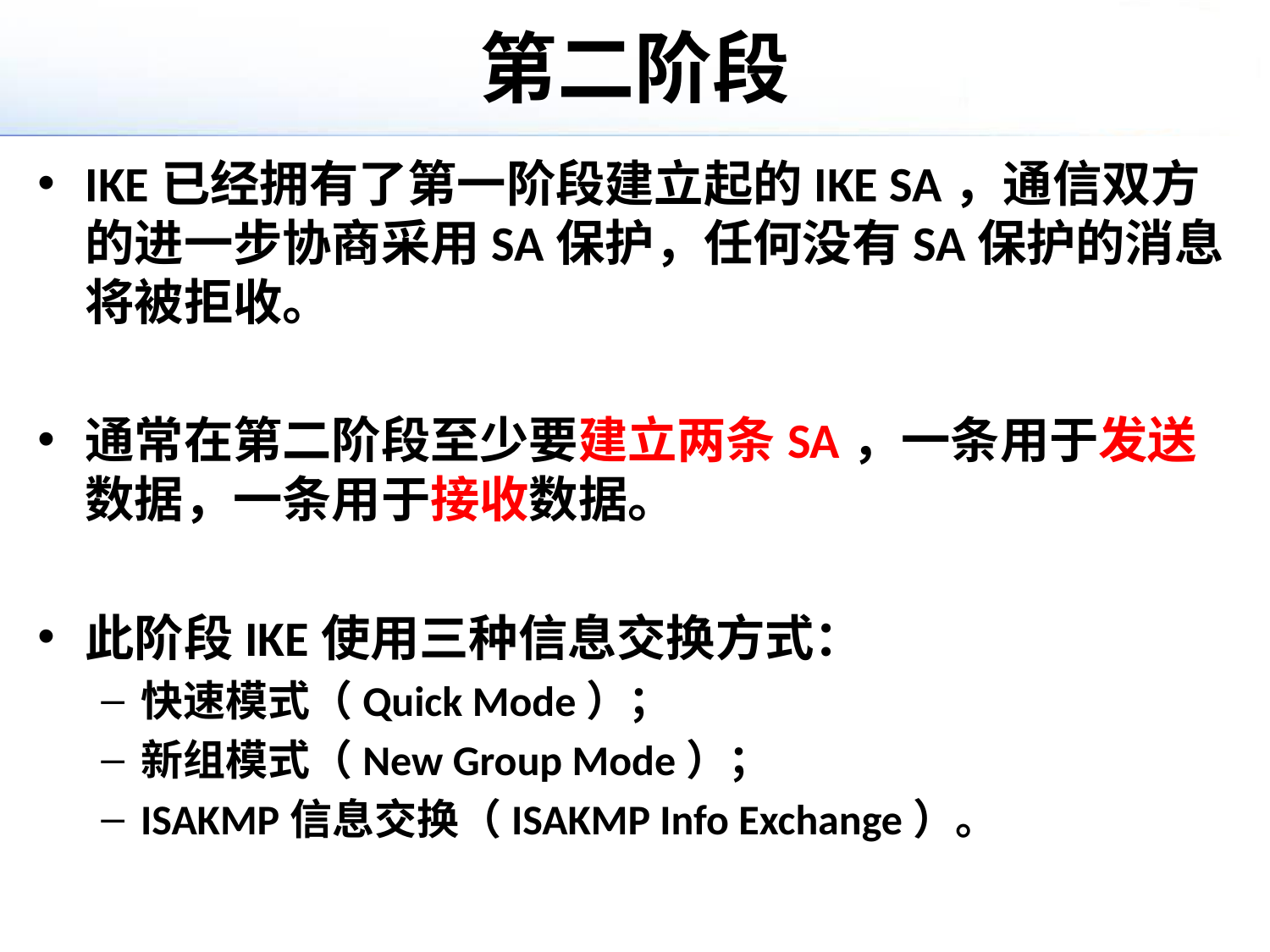

# 第二阶段
IKE已经拥有了第一阶段建立起的IKE SA，通信双方的进一步协商采用SA保护，任何没有SA保护的消息将被拒收。

通常在第二阶段至少要建立两条SA，一条用于发送数据，一条用于接收数据。

此阶段IKE使用三种信息交换方式：
快速模式（Quick Mode）；
新组模式（New Group Mode）；
ISAKMP信息交换（ISAKMP Info Exchange）。